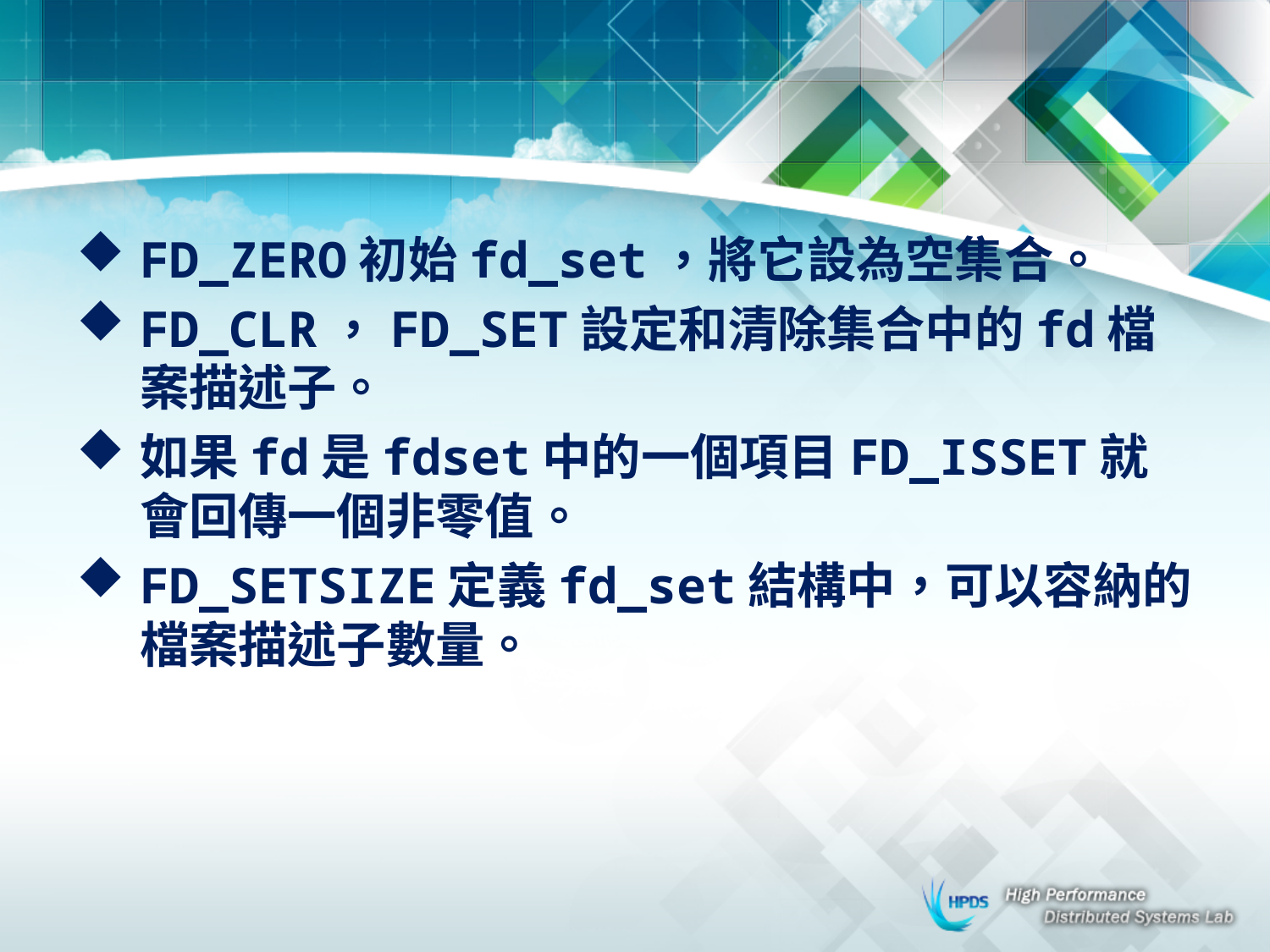

#
FD_ZERO初始fd_set，將它設為空集合。
FD_CLR，FD_SET設定和清除集合中的fd檔案描述子。
如果fd是fdset中的一個項目FD_ISSET就會回傳一個非零值。
FD_SETSIZE定義fd_set結構中，可以容納的檔案描述子數量。